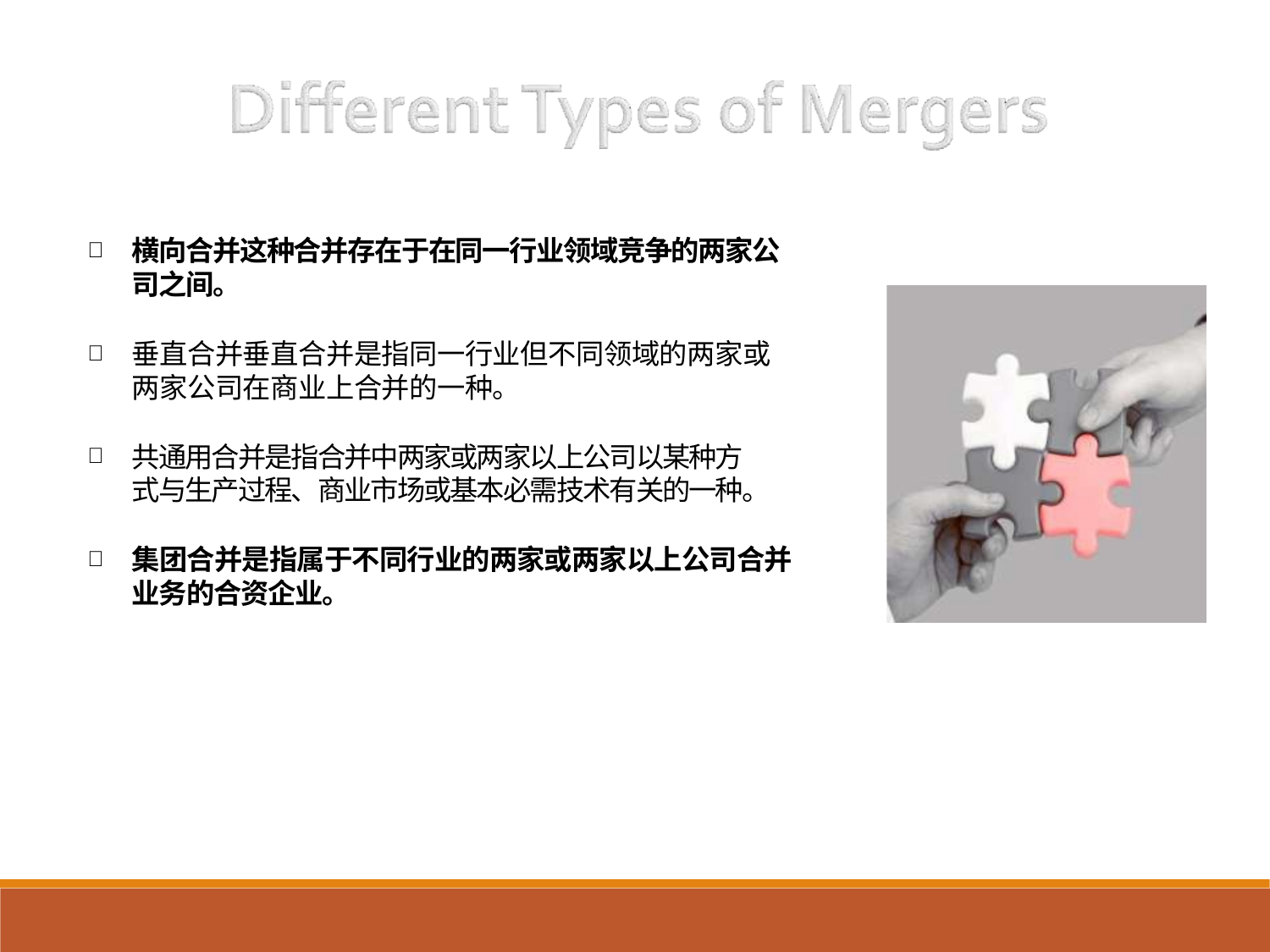

横向合并这种合并存在于在同一行业领域竞争的两家公司之间。

垂直合并垂直合并是指同一行业但不同领域的两家或两家公司在商业上合并的一种。

共通用合并是指合并中两家或两家以上公司以某种方式与生产过程、商业市场或基本必需技术有关的一种。

集团合并是指属于不同行业的两家或两家以上公司合并业务的合资企业。